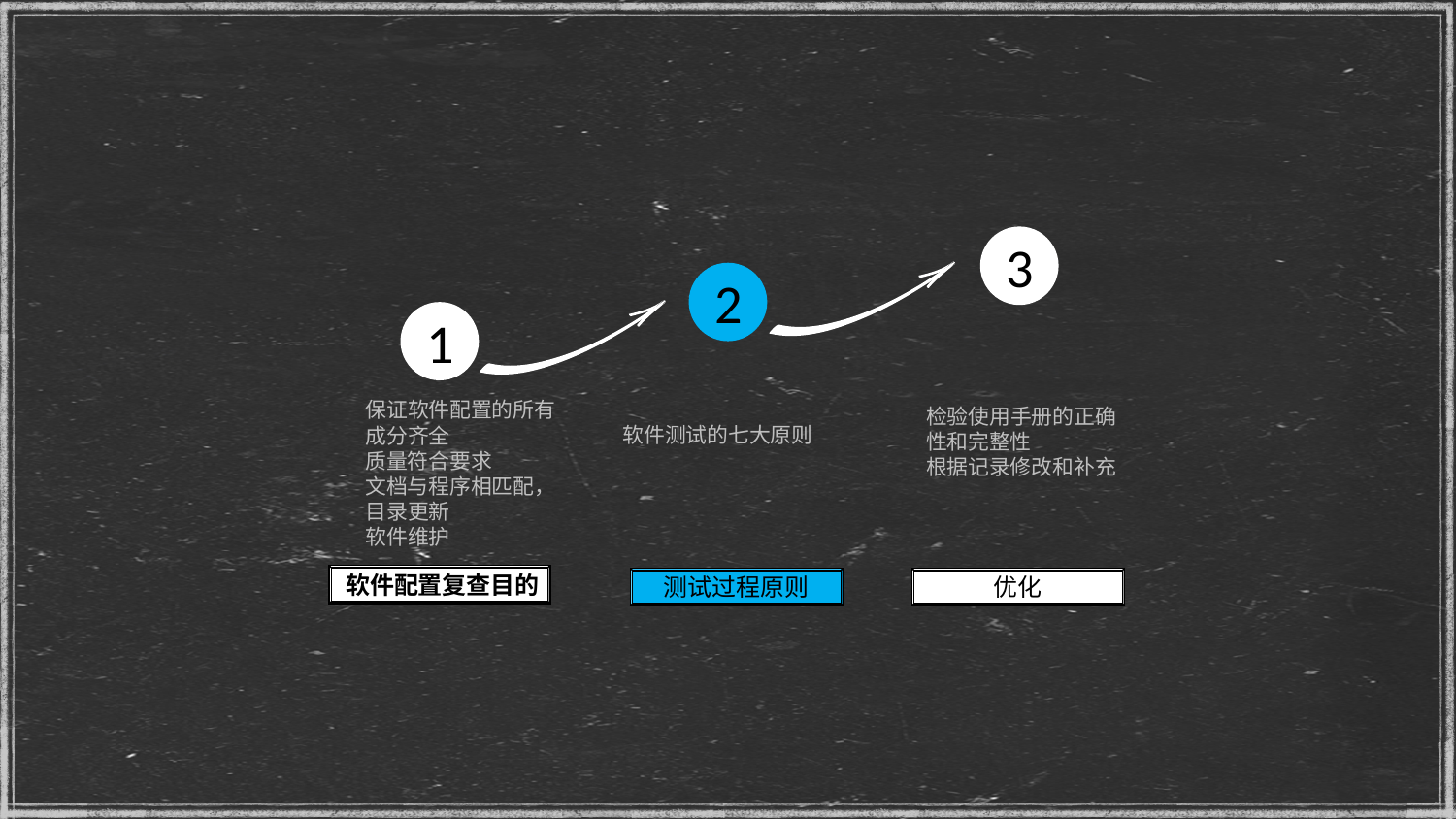

3

2

1
保证软件配置的所有成分齐全
质量符合要求
文档与程序相匹配，目录更新
软件维护
检验使用手册的正确性和完整性
根据记录修改和补充

软件测试的七大原则
软件配置复查目的
测试过程原则
优化